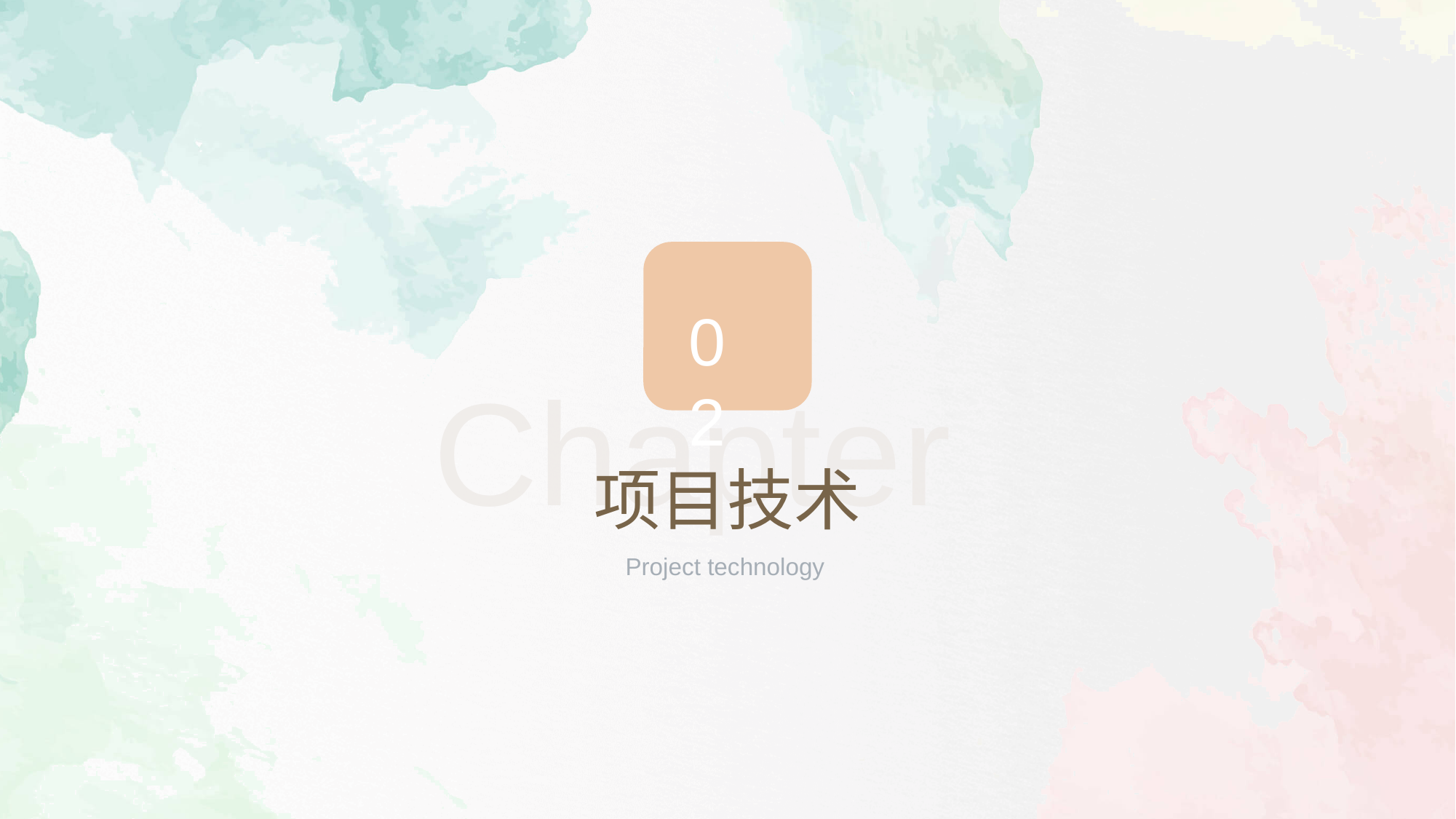

02
Chapter
项目技术
Project technology
PPT模板 http://www.1ppt.com/moban/